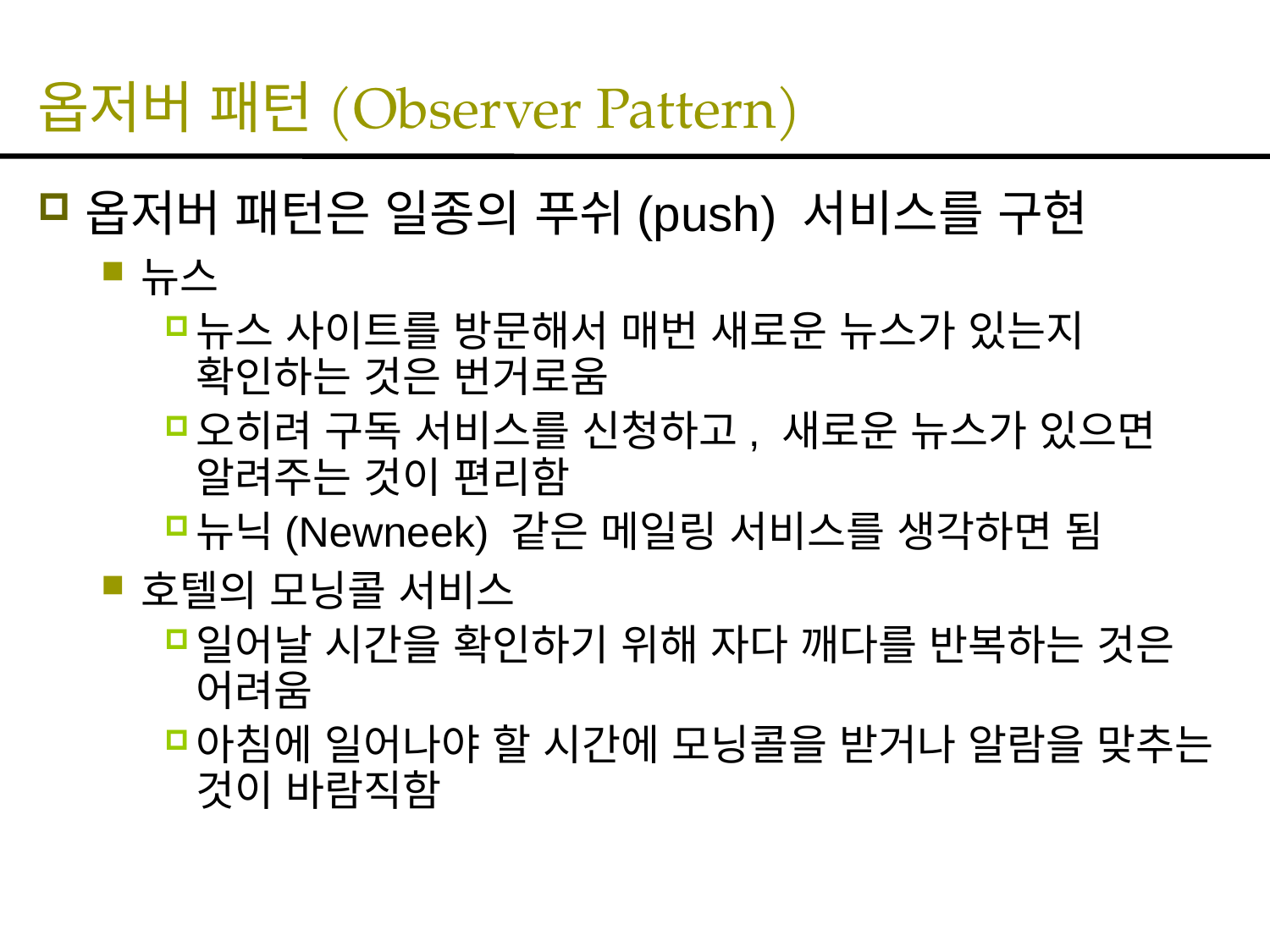

# 옵저버 패턴(Observer Pattern)
옵저버 패턴은 일종의 푸쉬(push) 서비스를 구현
뉴스
뉴스 사이트를 방문해서 매번 새로운 뉴스가 있는지 확인하는 것은 번거로움
오히려 구독 서비스를 신청하고, 새로운 뉴스가 있으면 알려주는 것이 편리함
뉴닉(Newneek) 같은 메일링 서비스를 생각하면 됨
호텔의 모닝콜 서비스
일어날 시간을 확인하기 위해 자다 깨다를 반복하는 것은 어려움
아침에 일어나야 할 시간에 모닝콜을 받거나 알람을 맞추는 것이 바람직함